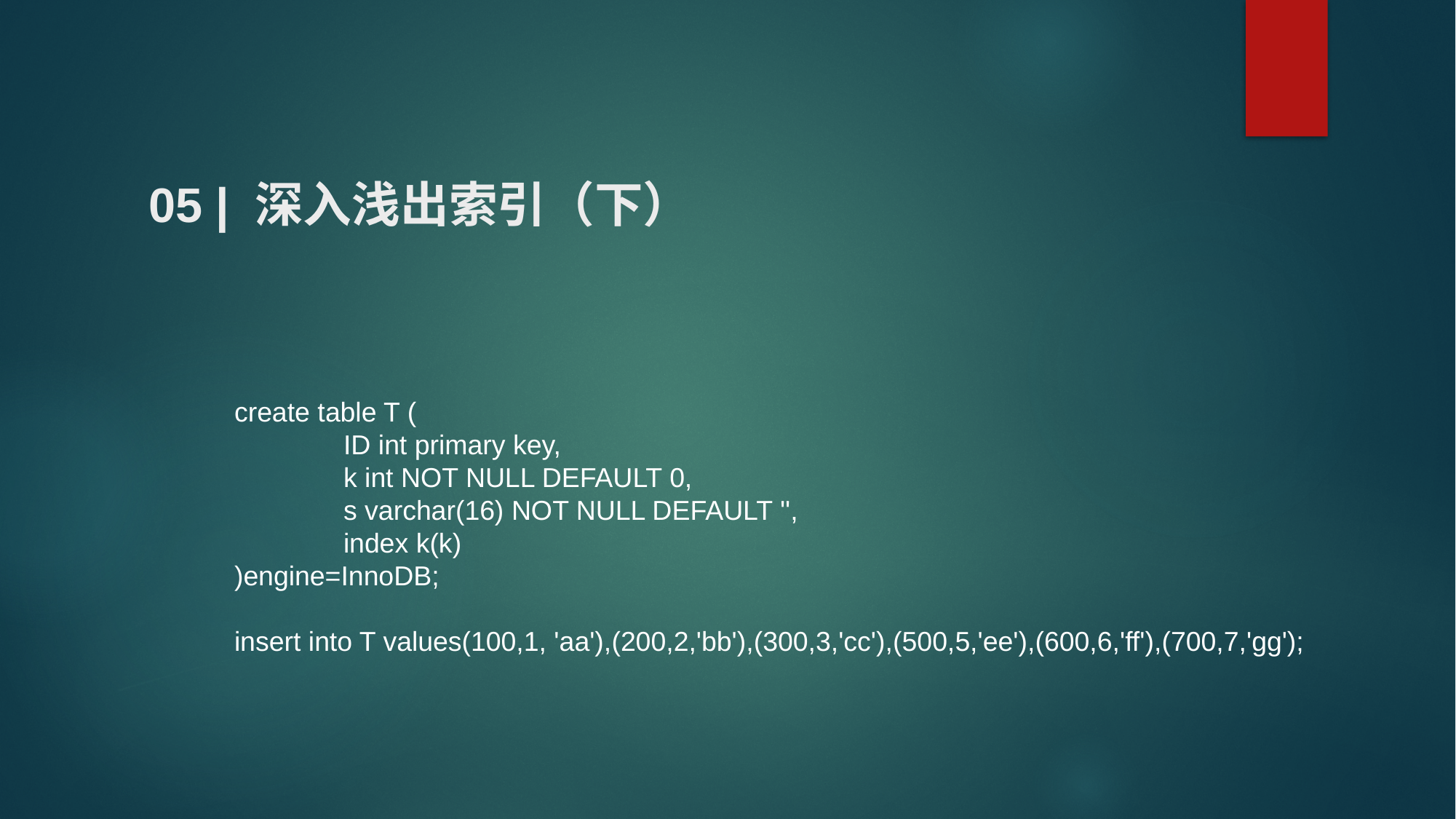

# 05 | 深入浅出索引（下）
create table T (
	ID int primary key,
	k int NOT NULL DEFAULT 0,
	s varchar(16) NOT NULL DEFAULT '',
	index k(k)
)engine=InnoDB;

insert into T values(100,1, 'aa'),(200,2,'bb'),(300,3,'cc'),(500,5,'ee'),(600,6,'ff'),(700,7,'gg');